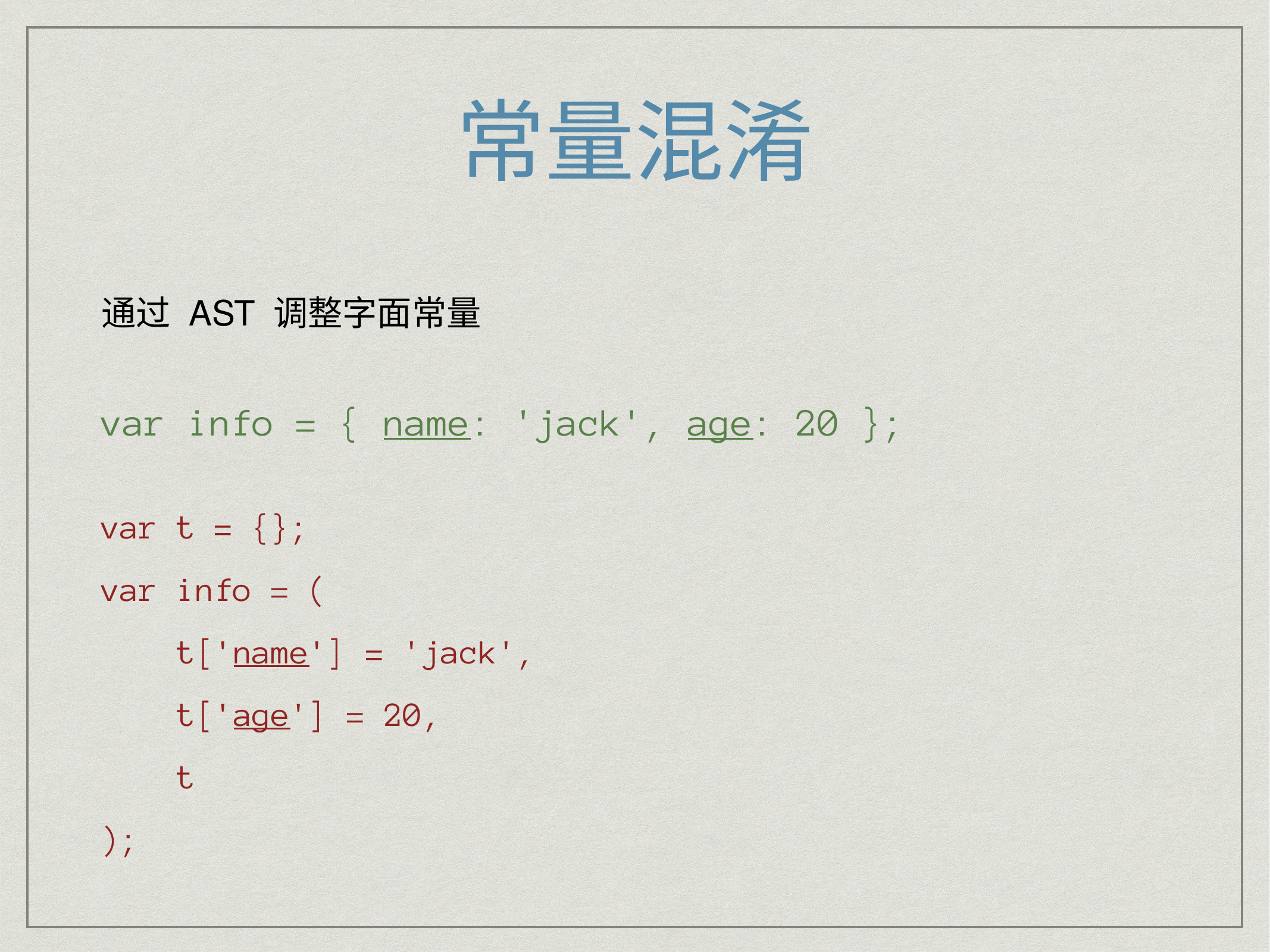

# 常量混淆
通过 AST 调整字面常量
var info = { name: 'jack', age: 20 };
var t = {};
var info = (
    t['name'] = 'jack',
    t['age'] = 20,
    t
);